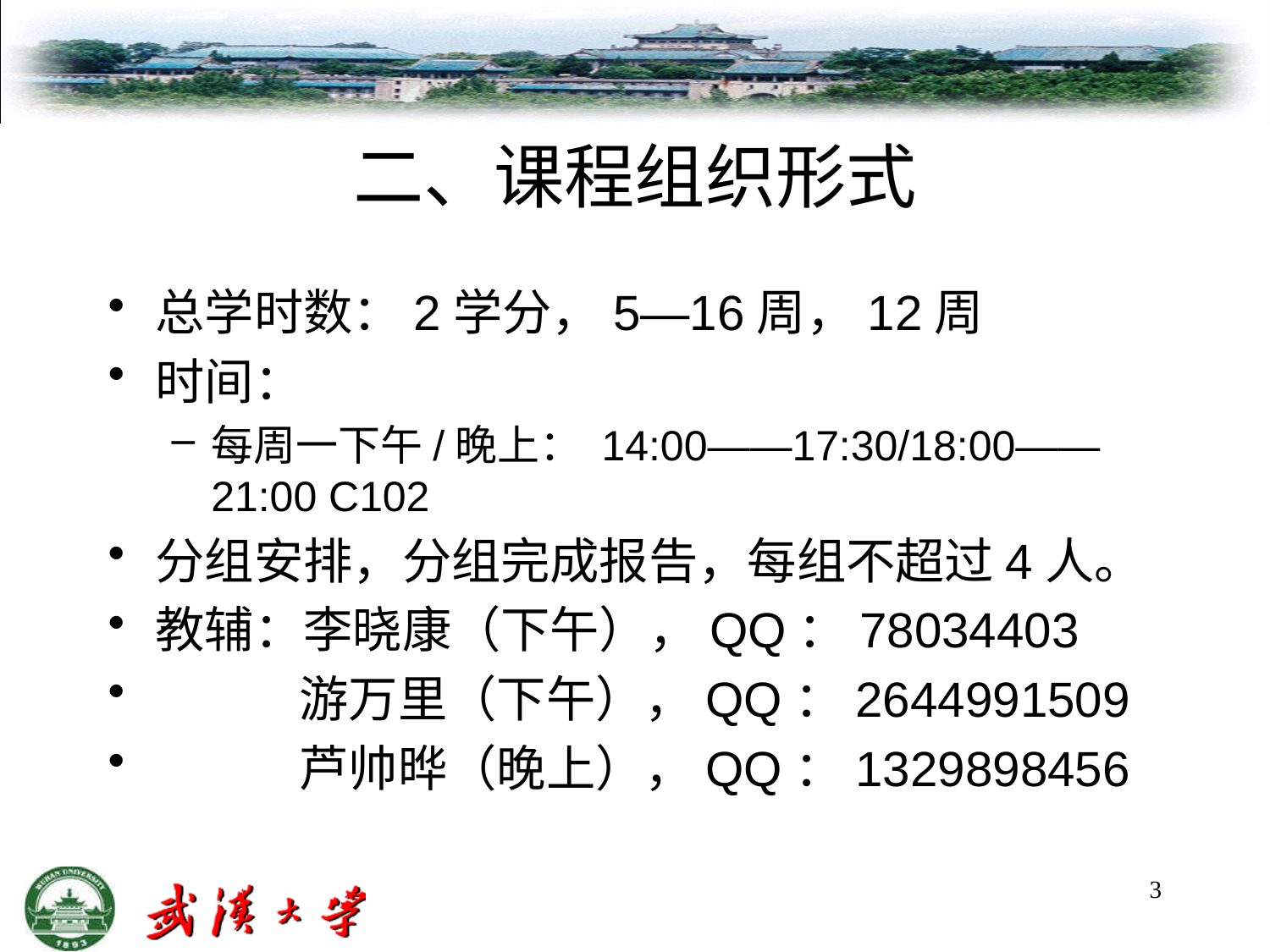

# 二、课程组织形式
总学时数：2学分，5—16周，12周
时间：
每周一下午/晚上： 14:00——17:30/18:00——21:00 C102
分组安排，分组完成报告，每组不超过4人。
教辅：李晓康（下午），QQ：78034403
            游万里（下午），QQ：2644991509
            芦帅晔（晚上），QQ：1329898456

3